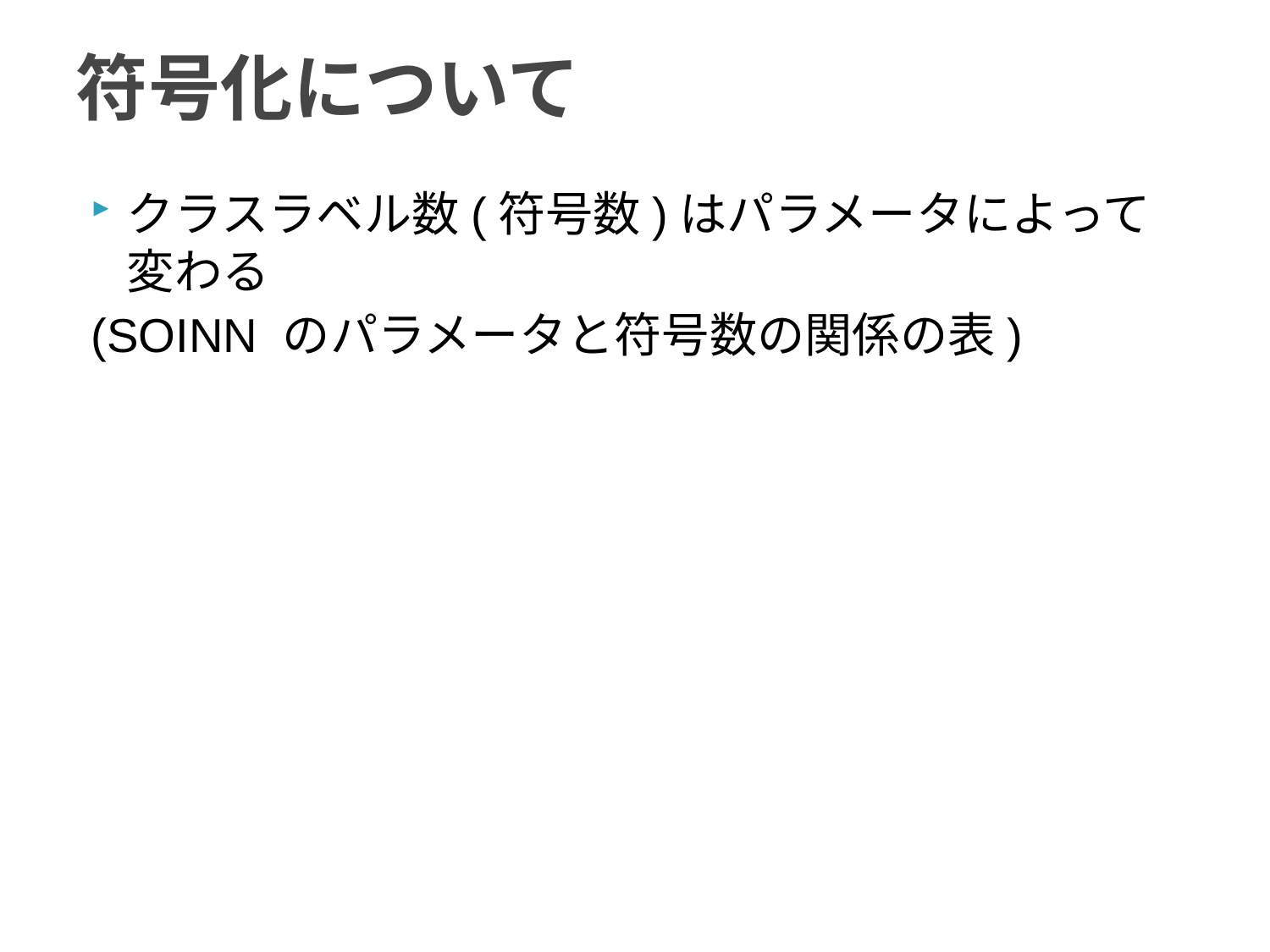

# 符号化について
クラスラベル数(符号数)はパラメータによって変わる
(SOINN のパラメータと符号数の関係の表)